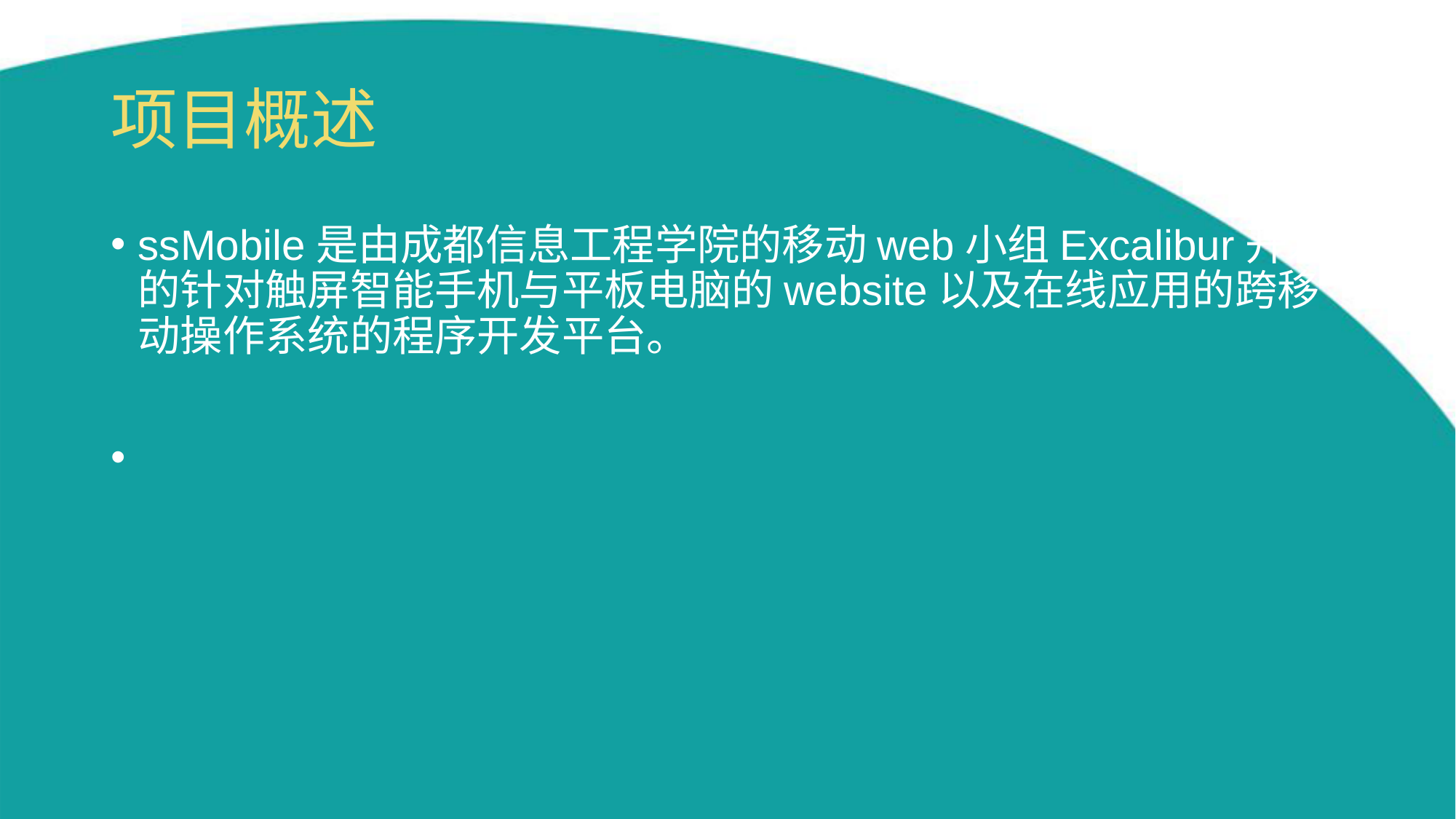

项目概述
ssMobile是由成都信息工程学院的移动web小组Excalibur开发的针对触屏智能手机与平板电脑的website以及在线应用的跨移动操作系统的程序开发平台。